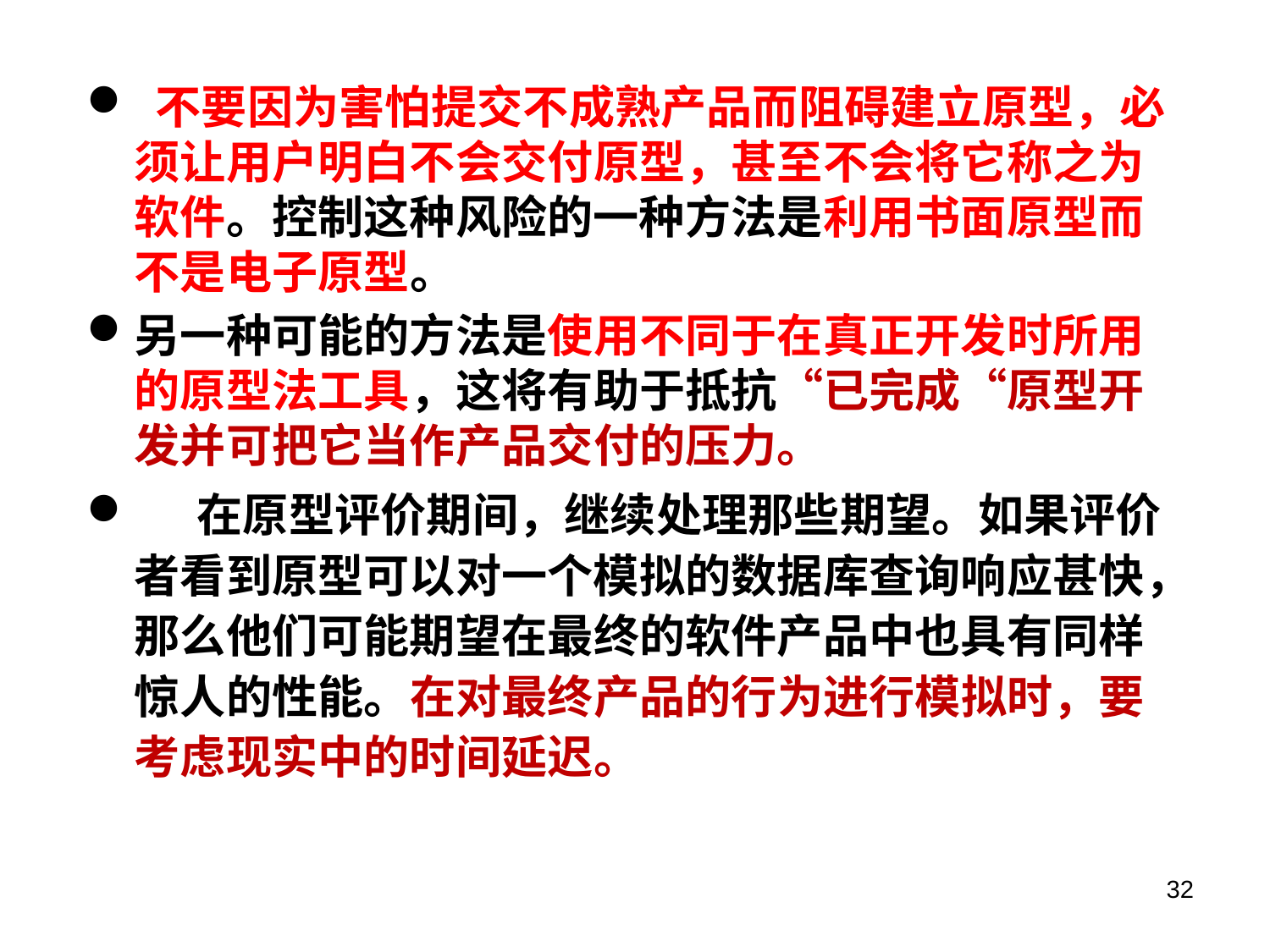

不要因为害怕提交不成熟产品而阻碍建立原型，必须让用户明白不会交付原型，甚至不会将它称之为软件。控制这种风险的一种方法是利用书面原型而不是电子原型。
另一种可能的方法是使用不同于在真正开发时所用的原型法工具，这将有助于抵抗“已完成“原型开发并可把它当作产品交付的压力。
     在原型评价期间，继续处理那些期望。如果评价者看到原型可以对一个模拟的数据库查询响应甚快，那么他们可能期望在最终的软件产品中也具有同样惊人的性能。在对最终产品的行为进行模拟时，要考虑现实中的时间延迟。
32